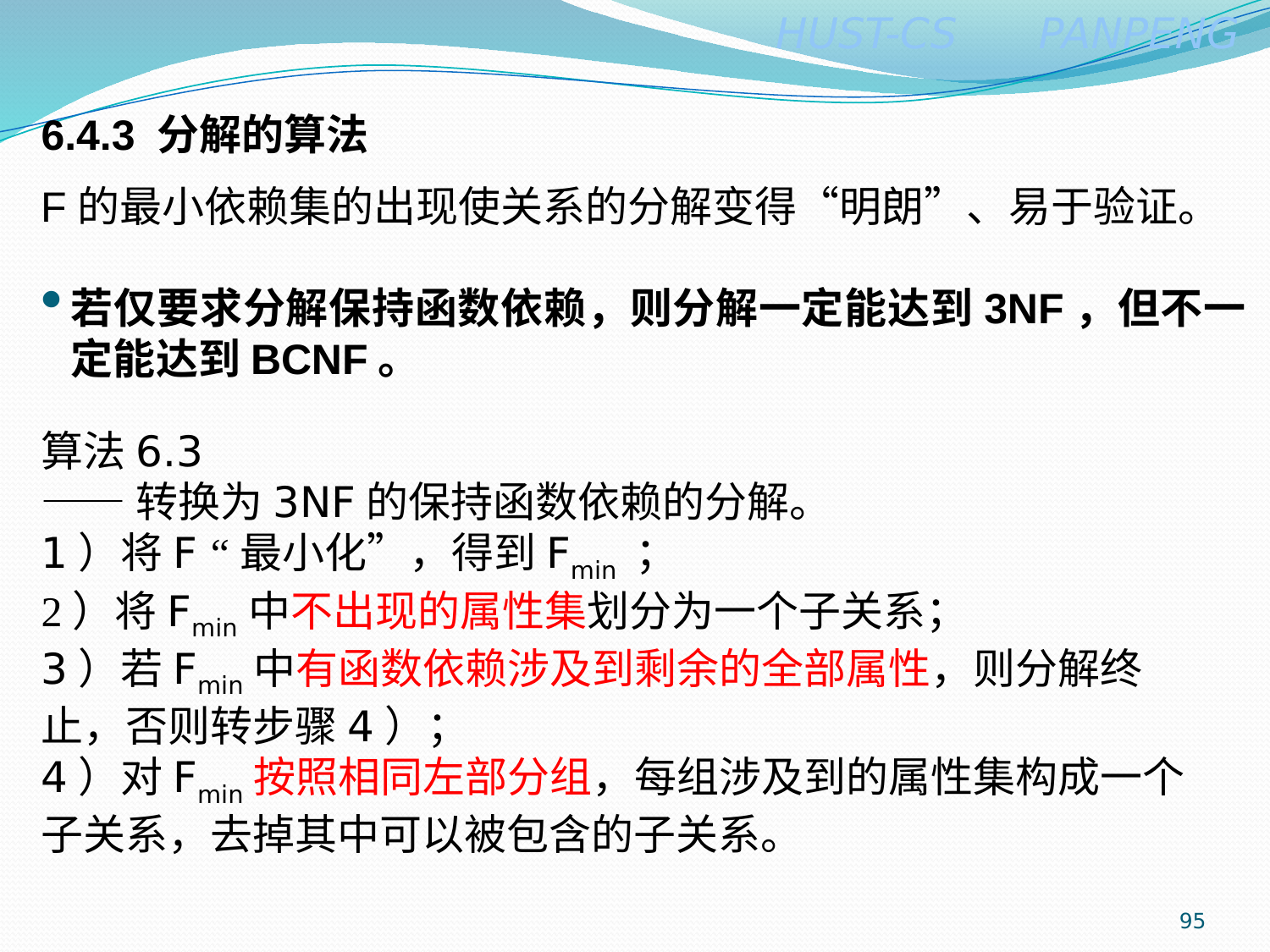

6.4.3 分解的算法
F的最小依赖集的出现使关系的分解变得“明朗”、易于验证。

若仅要求分解保持函数依赖，则分解一定能达到3NF，但不一定能达到BCNF。
算法6.3
——转换为3NF的保持函数依赖的分解。
1）将F “最小化”，得到Fmin ；
2）将Fmin中不出现的属性集划分为一个子关系；
3）若Fmin中有函数依赖涉及到剩余的全部属性，则分解终止，否则转步骤4）；
4）对Fmin按照相同左部分组，每组涉及到的属性集构成一个子关系，去掉其中可以被包含的子关系。
95